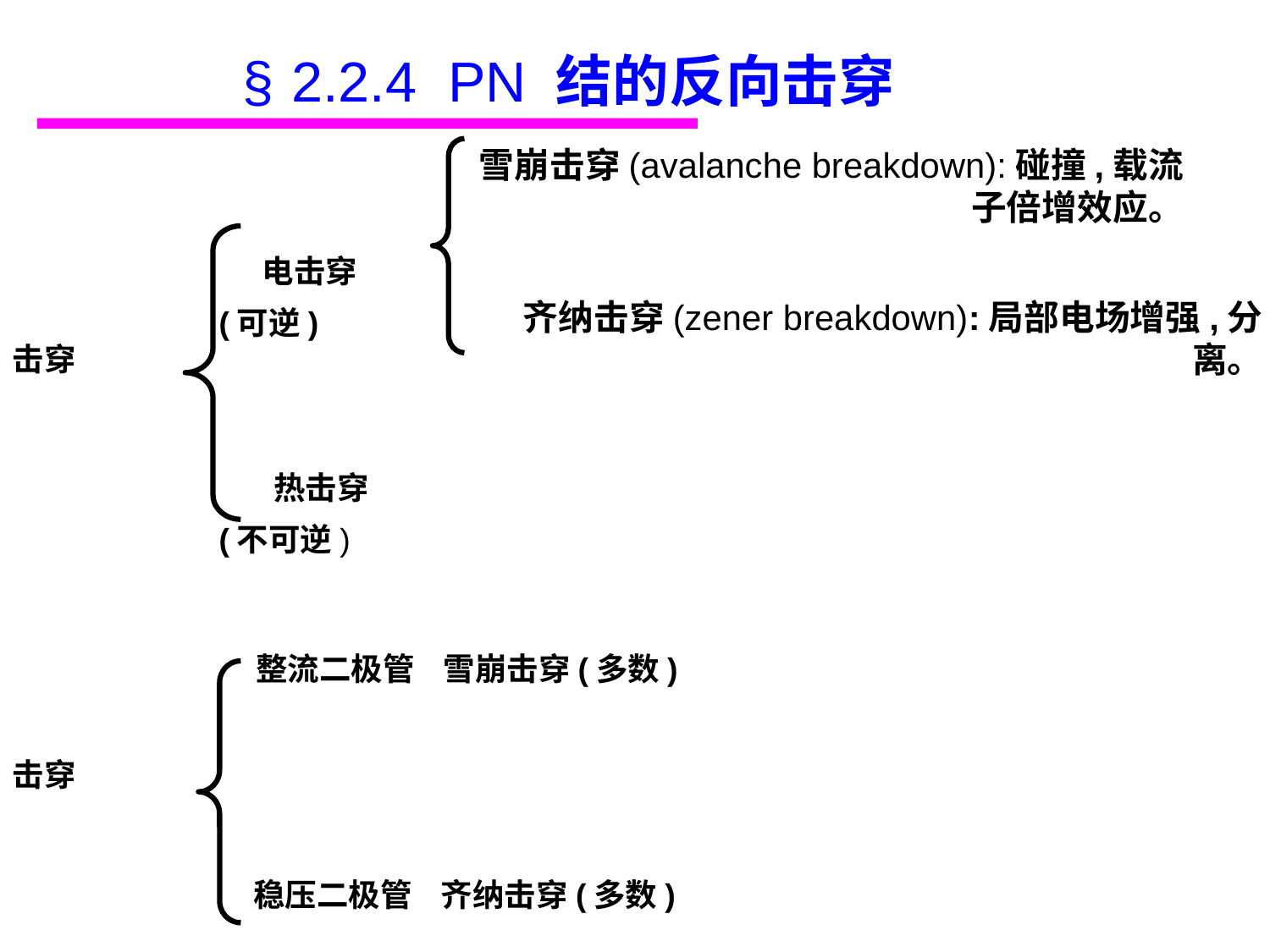

§ 2.2.4  PN 结的反向击穿

雪崩击穿(avalanche breakdown):碰撞,载流子倍增效应。

      电击穿
    (可逆)

       热击穿
    (不可逆)

齐纳击穿(zener breakdown):局部电场增强,分离。
击穿

整流二极管    雪崩击穿(多数)

击穿
稳压二极管    齐纳击穿(多数)